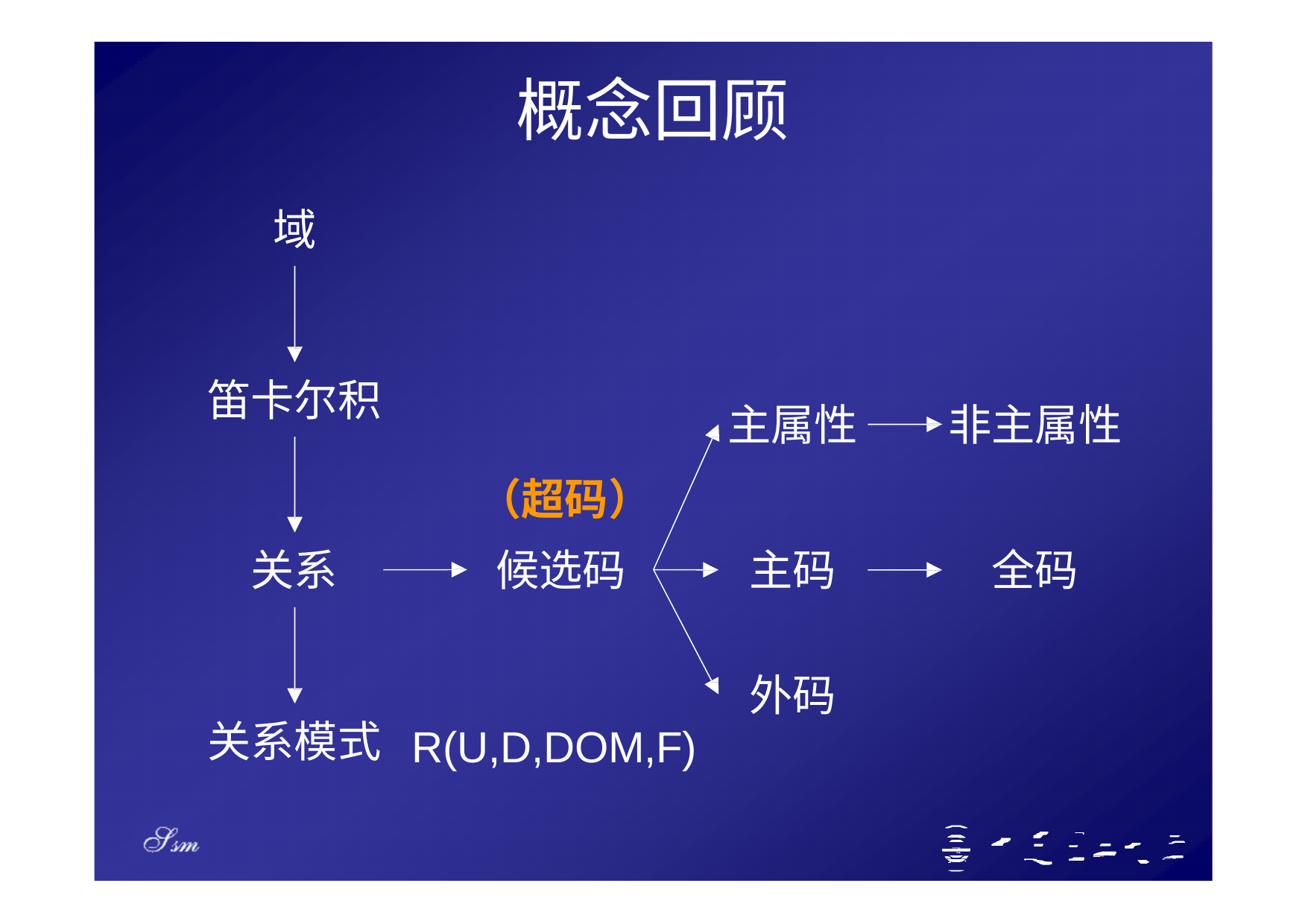

# 概念回顾
域

笛卡尔积
主属性
非主属性

（超码）
候选码
关系
主码
全码

外码
关系模式
R(U,D,DOM,F)

Ssm